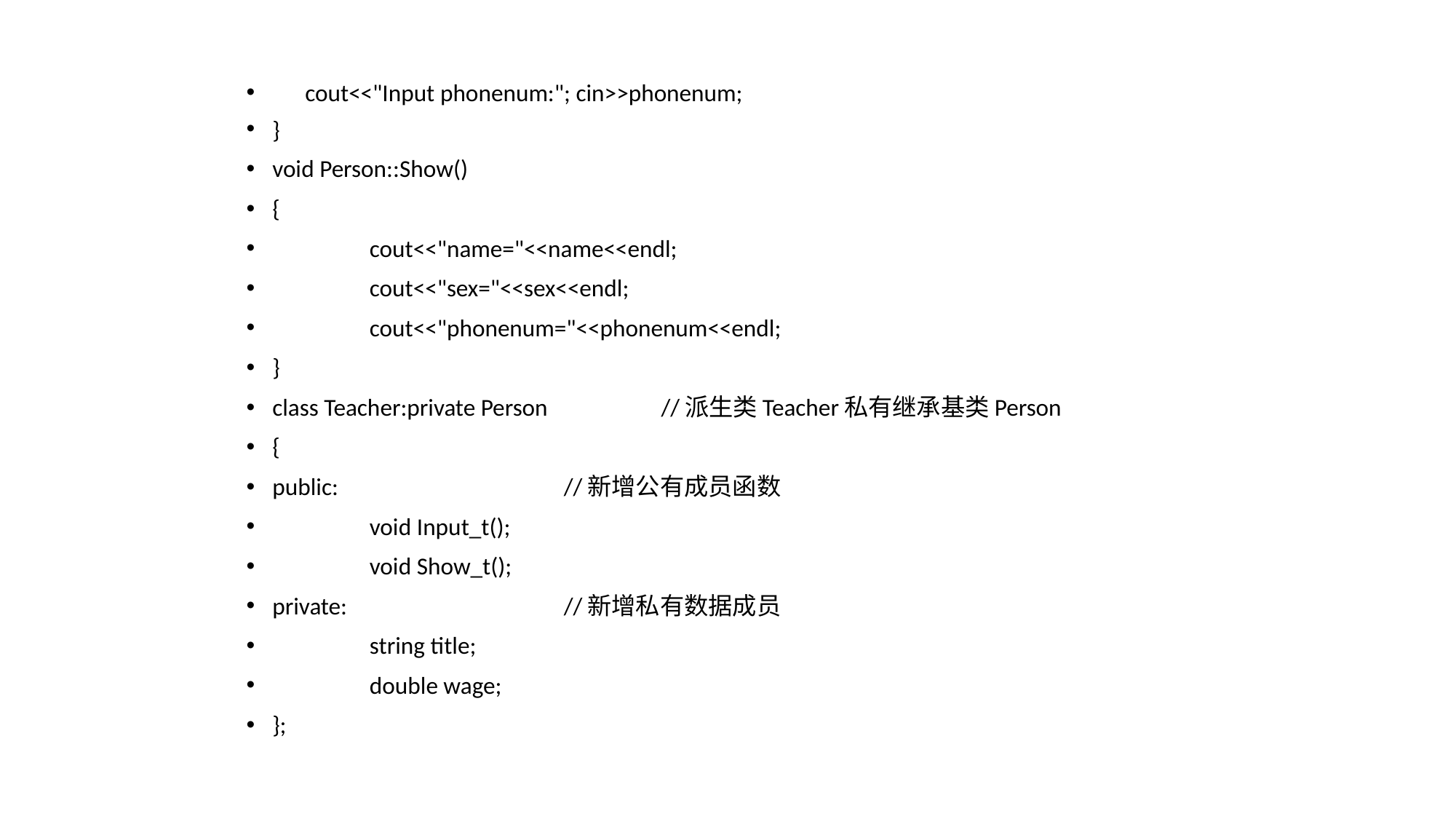

cout<<"Input phonenum:"; cin>>phonenum;
}
void Person::Show()
{
	cout<<"name="<<name<<endl;
	cout<<"sex="<<sex<<endl;
	cout<<"phonenum="<<phonenum<<endl;
}
class Teacher:private Person           	//派生类Teacher私有继承基类Person
{
public:                                    	//新增公有成员函数
	void Input_t();
	void Show_t();
private:                               		//新增私有数据成员
	string title;
	double wage;
};